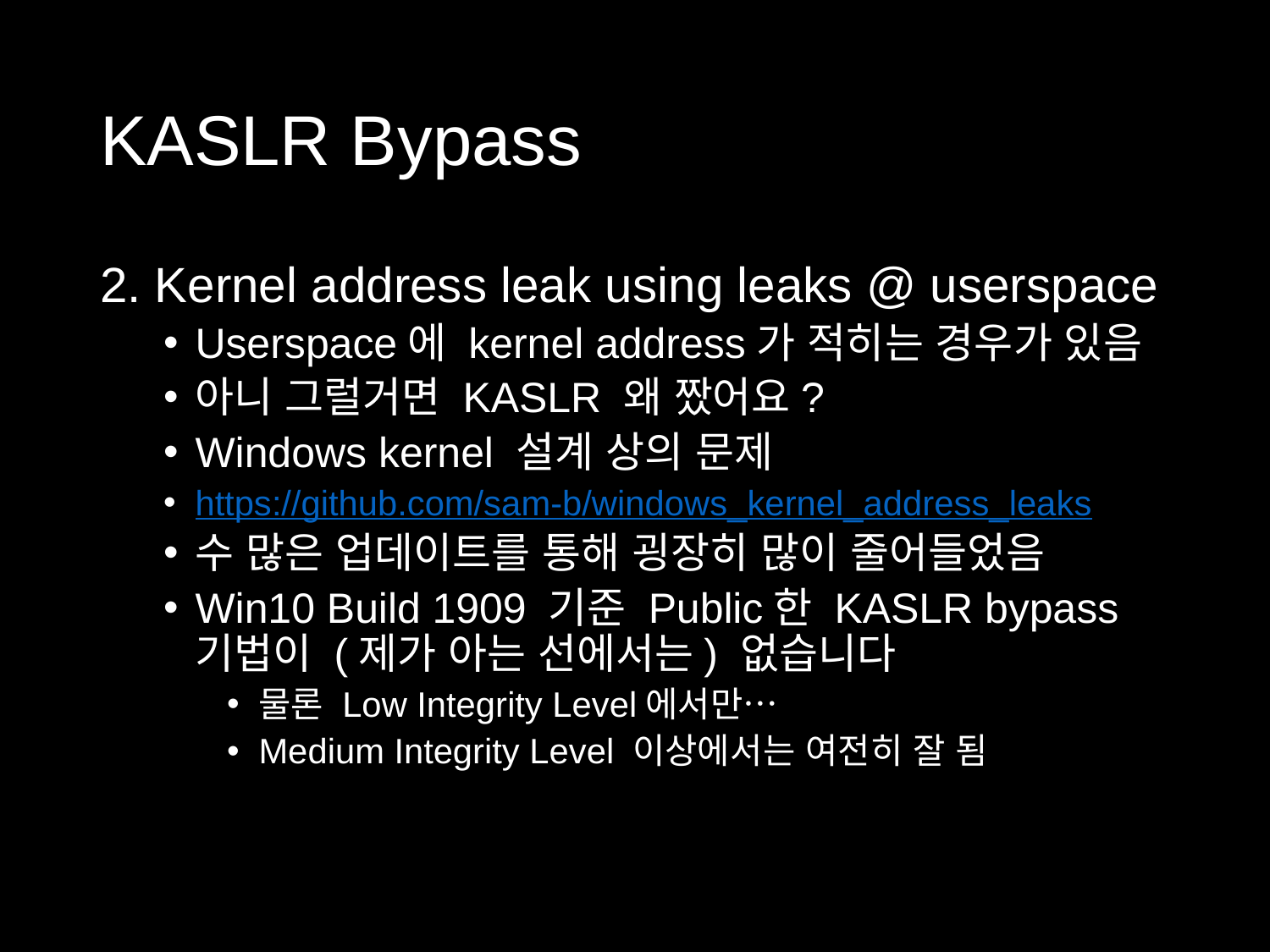

# KASLR Bypass
2. Kernel address leak using leaks @ userspace
Userspace에 kernel address가 적히는 경우가 있음
아니 그럴거면 KASLR 왜 짰어요?
Windows kernel 설계 상의 문제
https://github.com/sam-b/windows_kernel_address_leaks
수 많은 업데이트를 통해 굉장히 많이 줄어들었음
Win10 Build 1909 기준 Public한 KASLR bypass 기법이 (제가 아는 선에서는) 없습니다
물론 Low Integrity Level에서만…
Medium Integrity Level 이상에서는 여전히 잘 됨